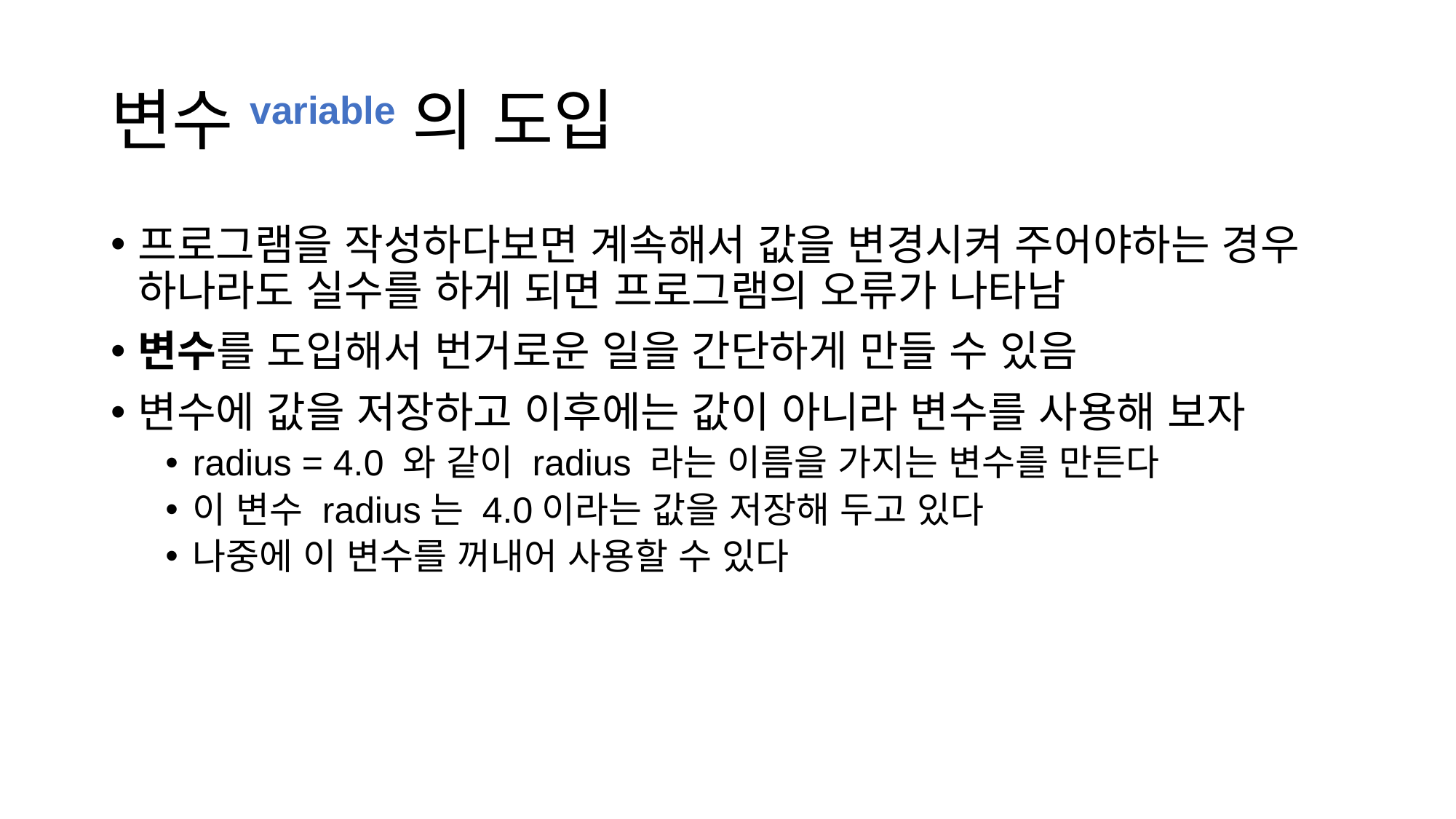

# 변수variable의 도입
프로그램을 작성하다보면 계속해서 값을 변경시켜 주어야하는 경우 하나라도 실수를 하게 되면 프로그램의 오류가 나타남
변수를 도입해서 번거로운 일을 간단하게 만들 수 있음
변수에 값을 저장하고 이후에는 값이 아니라 변수를 사용해 보자
radius = 4.0 와 같이 radius 라는 이름을 가지는 변수를 만든다
이 변수 radius는 4.0이라는 값을 저장해 두고 있다
나중에 이 변수를 꺼내어 사용할 수 있다